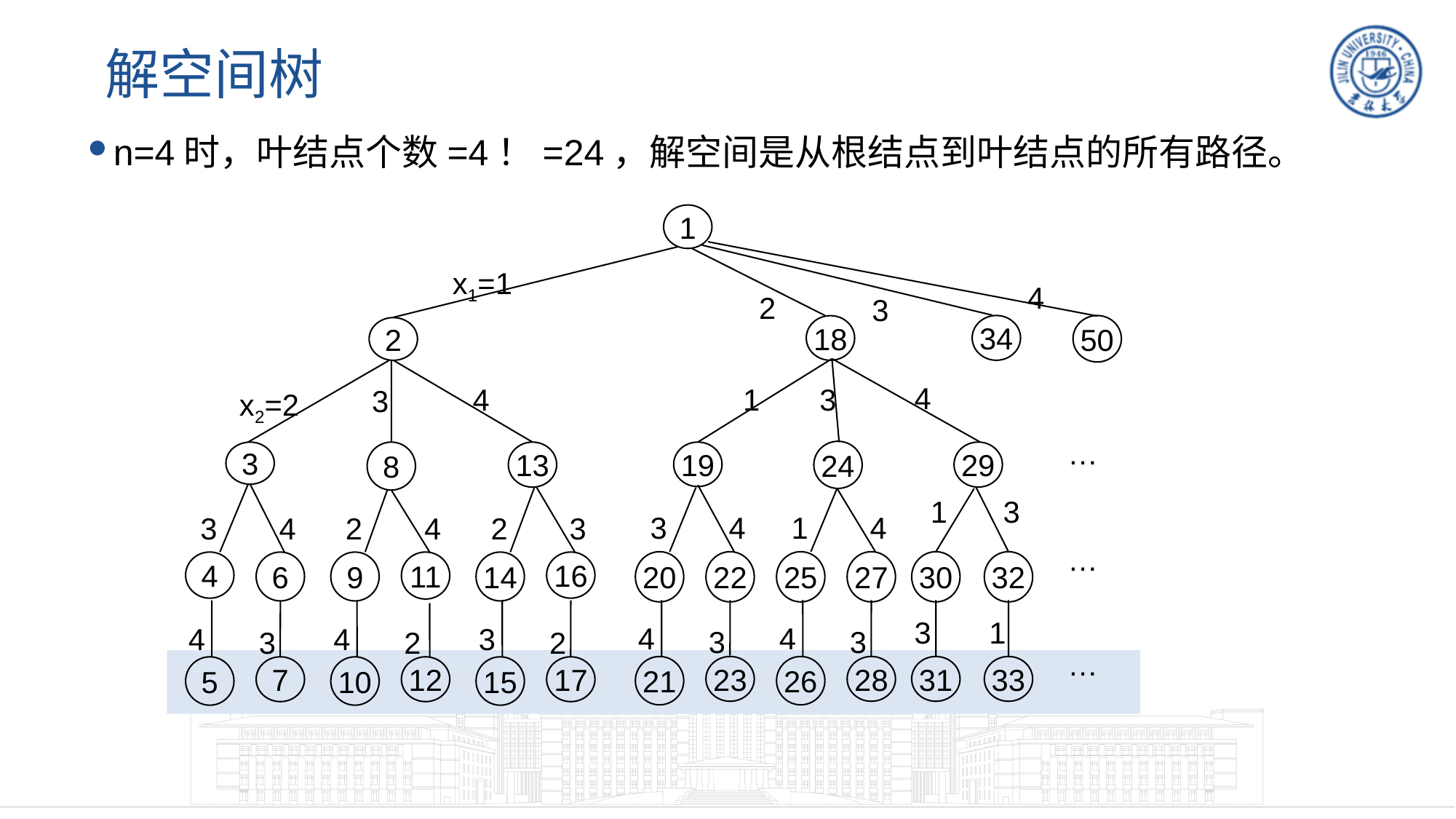

# 解空间树
n=4时，叶结点个数=4！=24，解空间是从根结点到叶结点的所有路径。

1

4
2
3
34
50
18
2
x1=1

4
1
3
24
19
29
1
3

30
32

3
1
31
33

4
3

3
8
13
x2=2
…

3
4
4
6

4
3
5
7

3
4
20
22

4
3
21
23

2
3
14
16

3
2
15
17

1
4
25
27

4
3
26
28

2
4
9
11

4
2
10
12
…
…

33